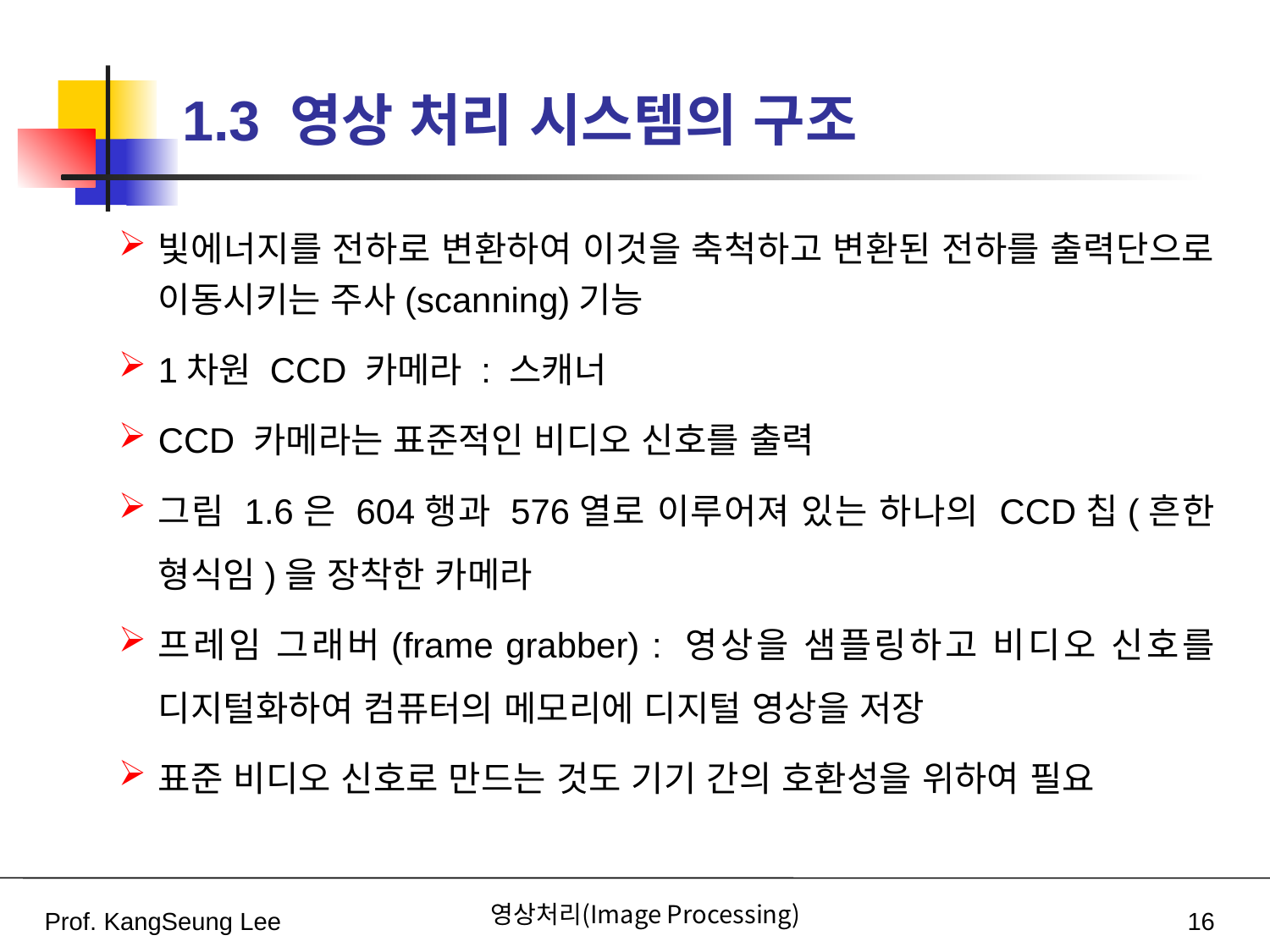

# 1.3 영상 처리 시스템의 구조
빛에너지를 전하로 변환하여 이것을 축척하고 변환된 전하를 출력단으로 이동시키는 주사(scanning)기능
1차원 CCD 카메라 : 스캐너
CCD 카메라는 표준적인 비디오 신호를 출력
그림 1.6은 604행과 576열로 이루어져 있는 하나의 CCD칩(흔한 형식임)을 장착한 카메라
프레임 그래버(frame grabber) : 영상을 샘플링하고 비디오 신호를 디지털화하여 컴퓨터의 메모리에 디지털 영상을 저장
표준 비디오 신호로 만드는 것도 기기 간의 호환성을 위하여 필요
Prof. KangSeung Lee
영상처리(Image Processing)
16